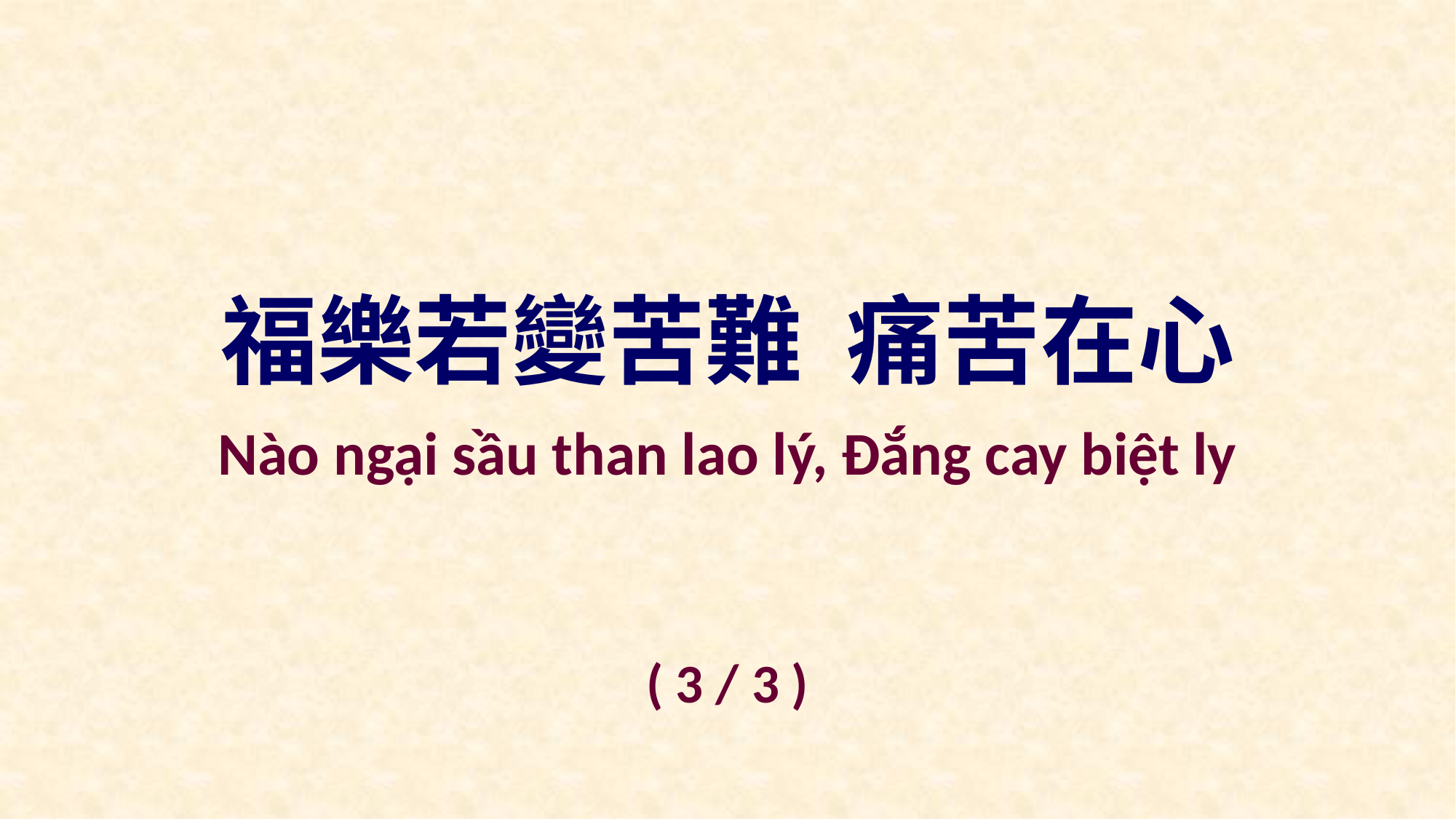

福樂若變苦難  痛苦在心
Nào ngại sầu than lao lý, Đắng cay biệt ly
( 3 / 3 )